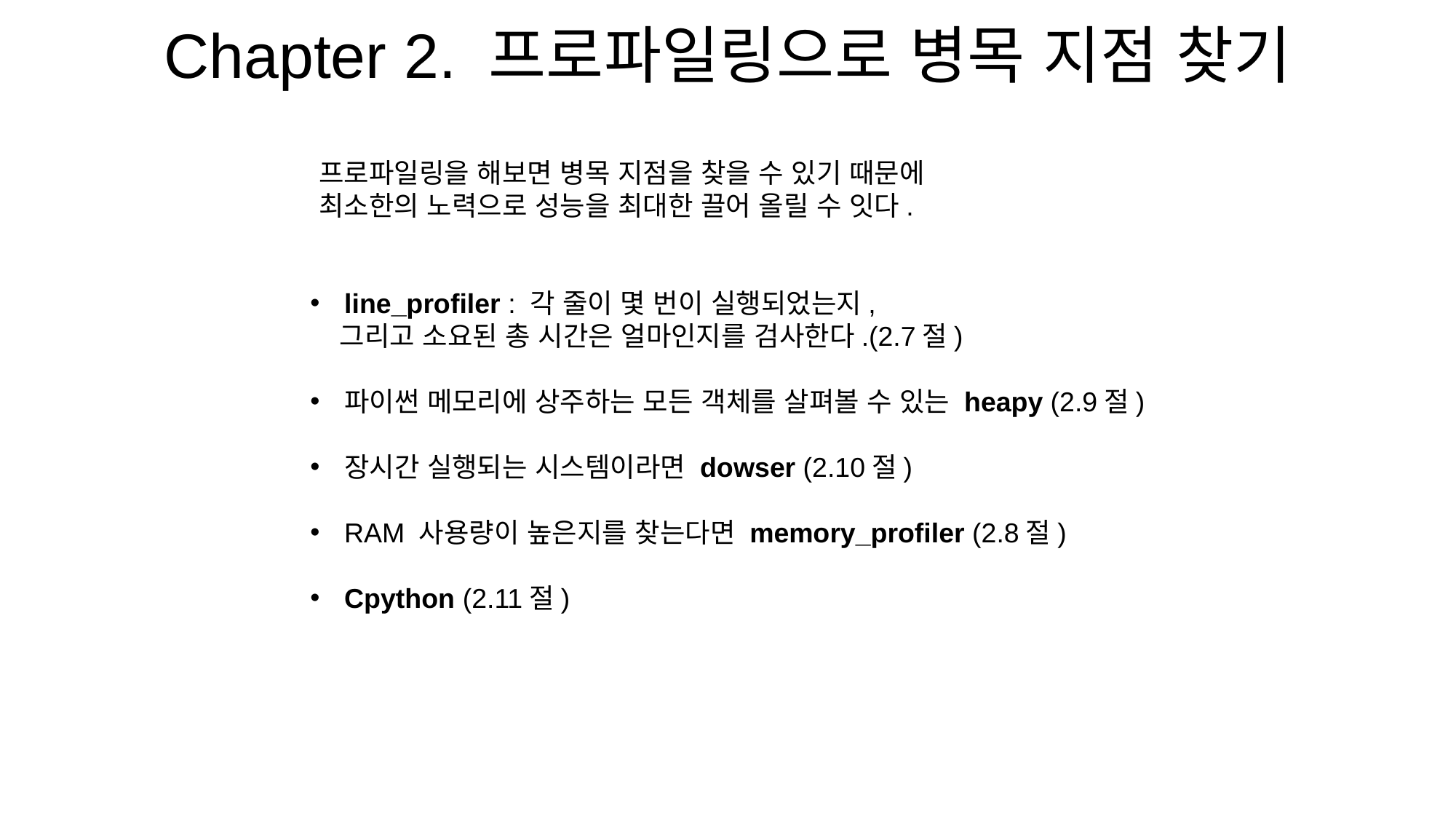

# Chapter 2. 프로파일링으로 병목 지점 찾기
프로파일링을 해보면 병목 지점을 찾을 수 있기 때문에
최소한의 노력으로 성능을 최대한 끌어 올릴 수 잇다.
line_profiler : 각 줄이 몇 번이 실행되었는지,
   그리고 소요된 총 시간은 얼마인지를 검사한다.(2.7절)

파이썬 메모리에 상주하는 모든 객체를 살펴볼 수 있는 heapy (2.9절)

장시간 실행되는 시스템이라면 dowser (2.10절)

RAM 사용량이 높은지를 찾는다면 memory_profiler (2.8절)

Cpython (2.11절)